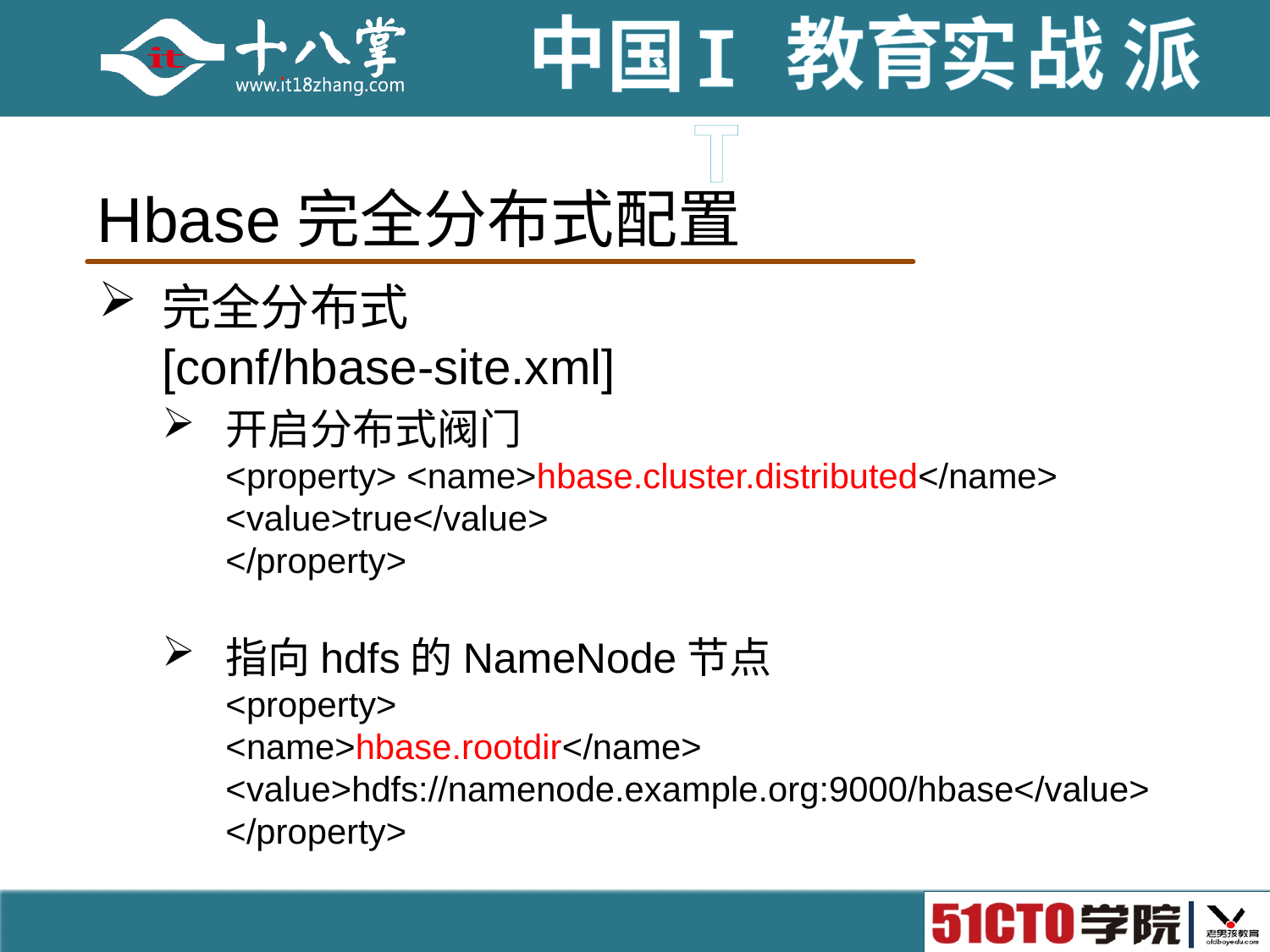

# Hbase完全分布式配置
完全分布式
[conf/hbase-site.xml]
开启分布式阀门
<property> <name>hbase.cluster.distributed</name> <value>true</value>
</property>
指向hdfs的NameNode节点
<property>
<name>hbase.rootdir</name> <value>hdfs://namenode.example.org:9000/hbase</value>
</property>